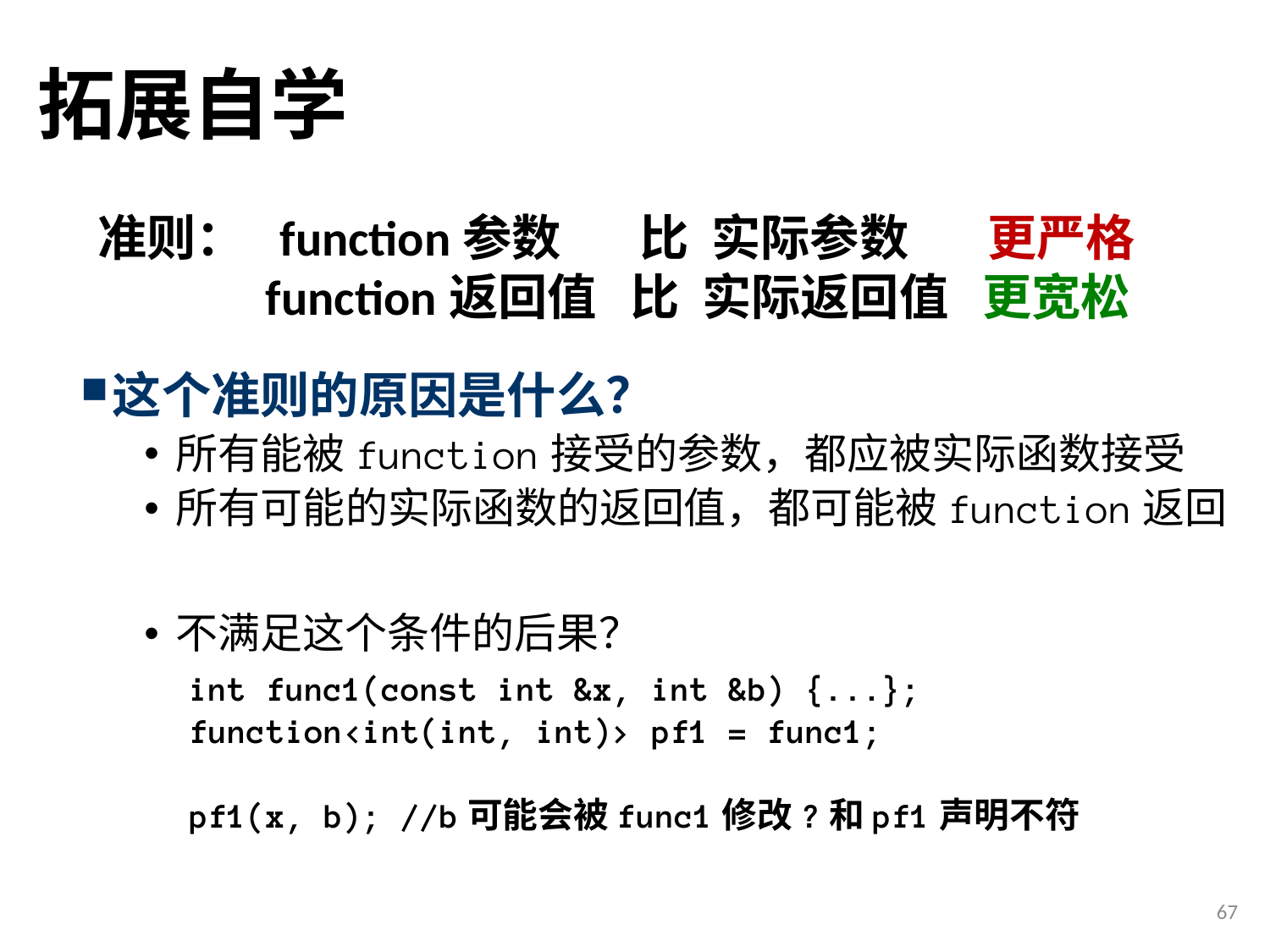

# 拓展自学
准则：  function参数       比  实际参数       更严格
               function返回值   比  实际返回值   更宽松
这个准则的原因是什么？
所有能被function接受的参数，都应被实际函数接受
所有可能的实际函数的返回值，都可能被function返回

不满足这个条件的后果？
int func1(const int &x, int &b) {...};
function<int(int, int)> pf1 = func1;

pf1(x, b); //b可能会被func1修改?和pf1声明不符
67